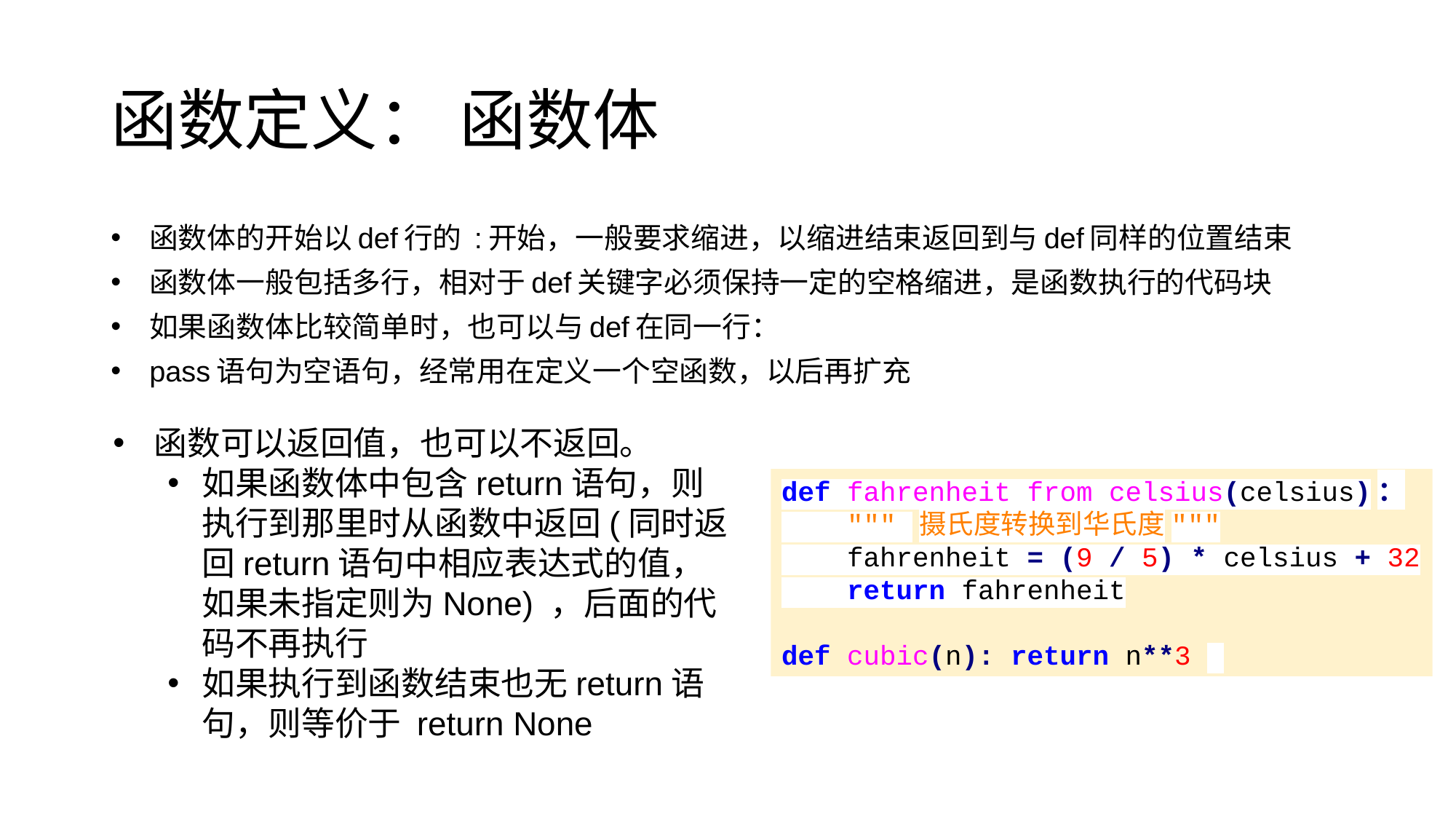

# 函数定义： 函数体
函数体的开始以def行的 :开始，一般要求缩进，以缩进结束返回到与def同样的位置结束
函数体一般包括多行，相对于def关键字必须保持一定的空格缩进，是函数执行的代码块
如果函数体比较简单时，也可以与def在同一行：
pass语句为空语句，经常用在定义一个空函数，以后再扩充

函数可以返回值，也可以不返回。
如果函数体中包含return语句，则执行到那里时从函数中返回(同时返回return语句中相应表达式的值，如果未指定则为None) ，后面的代码不再执行
如果执行到函数结束也无return语句，则等价于 return None
def fahrenheit_from_celsius(celsius)：
    """ 摄氏度转换到华氏度"""
    fahrenheit = (9 / 5) * celsius + 32
    return fahrenheit

def cubic(n): return n**3